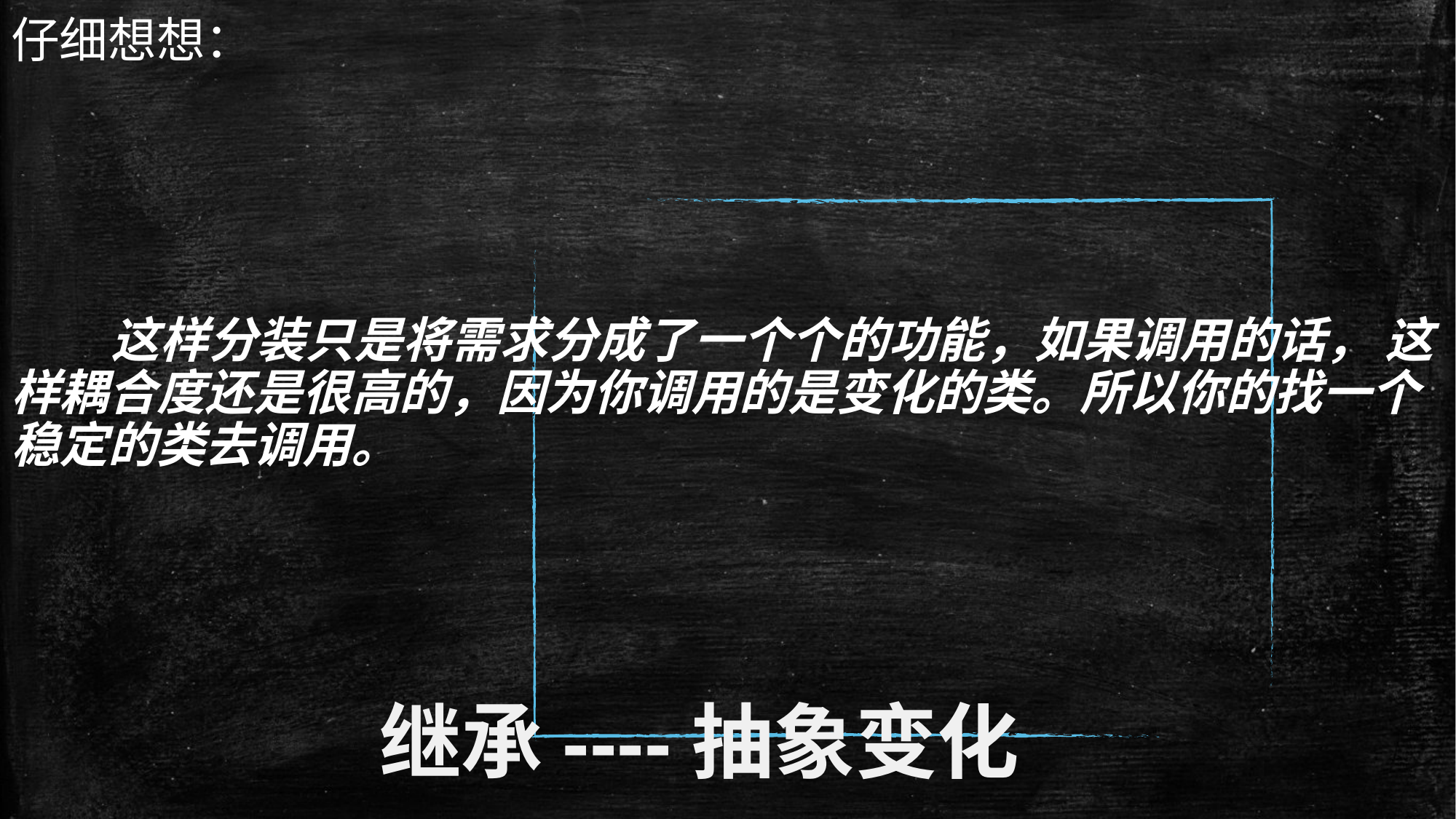

# 仔细想想：
        这样分装只是将需求分成了一个个的功能，如果调用的话， 这样耦合度还是很高的，因为你调用的是变化的类。所以你的找一个稳定的类去调用。

继承----抽象变化